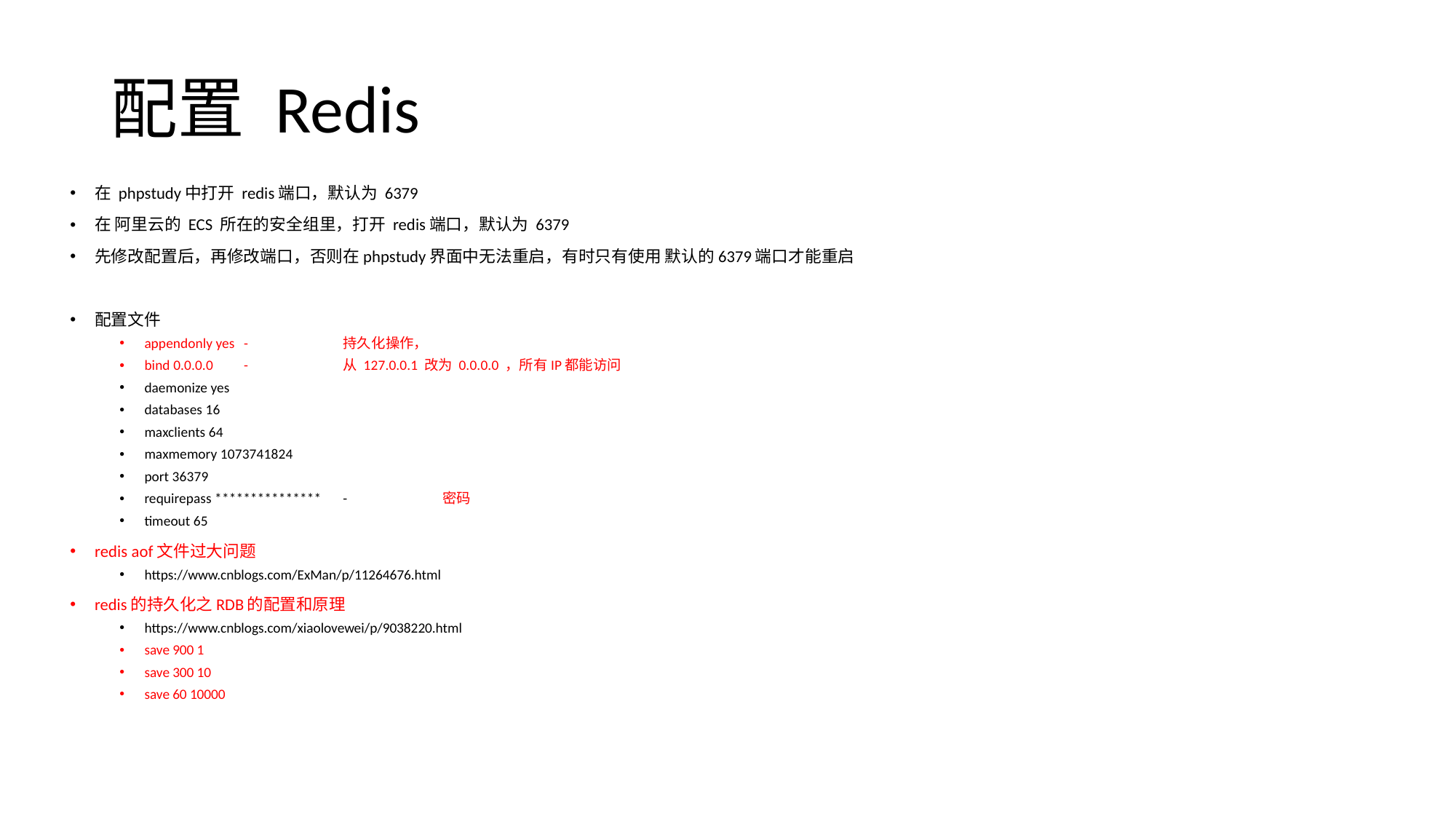

# 配置 Redis
在 phpstudy中打开 redis端口，默认为 6379
在 阿里云的 ECS 所在的安全组里，打开 redis端口，默认为 6379
先修改配置后，再修改端口，否则在phpstudy界面中无法重启，有时只有使用 默认的6379端口才能重启

配置文件
appendonly yes		-	持久化操作，
bind 0.0.0.0		-	从 127.0.0.1 改为 0.0.0.0 ，所有IP都能访问
daemonize yes
databases 16
maxclients 64
maxmemory 1073741824
port 36379
requirepass ***************    	-	密码
timeout 65
redis aof文件过大问题
https://www.cnblogs.com/ExMan/p/11264676.html
redis的持久化之RDB的配置和原理
https://www.cnblogs.com/xiaolovewei/p/9038220.html
save 900 1
save 300 10
save 60 10000